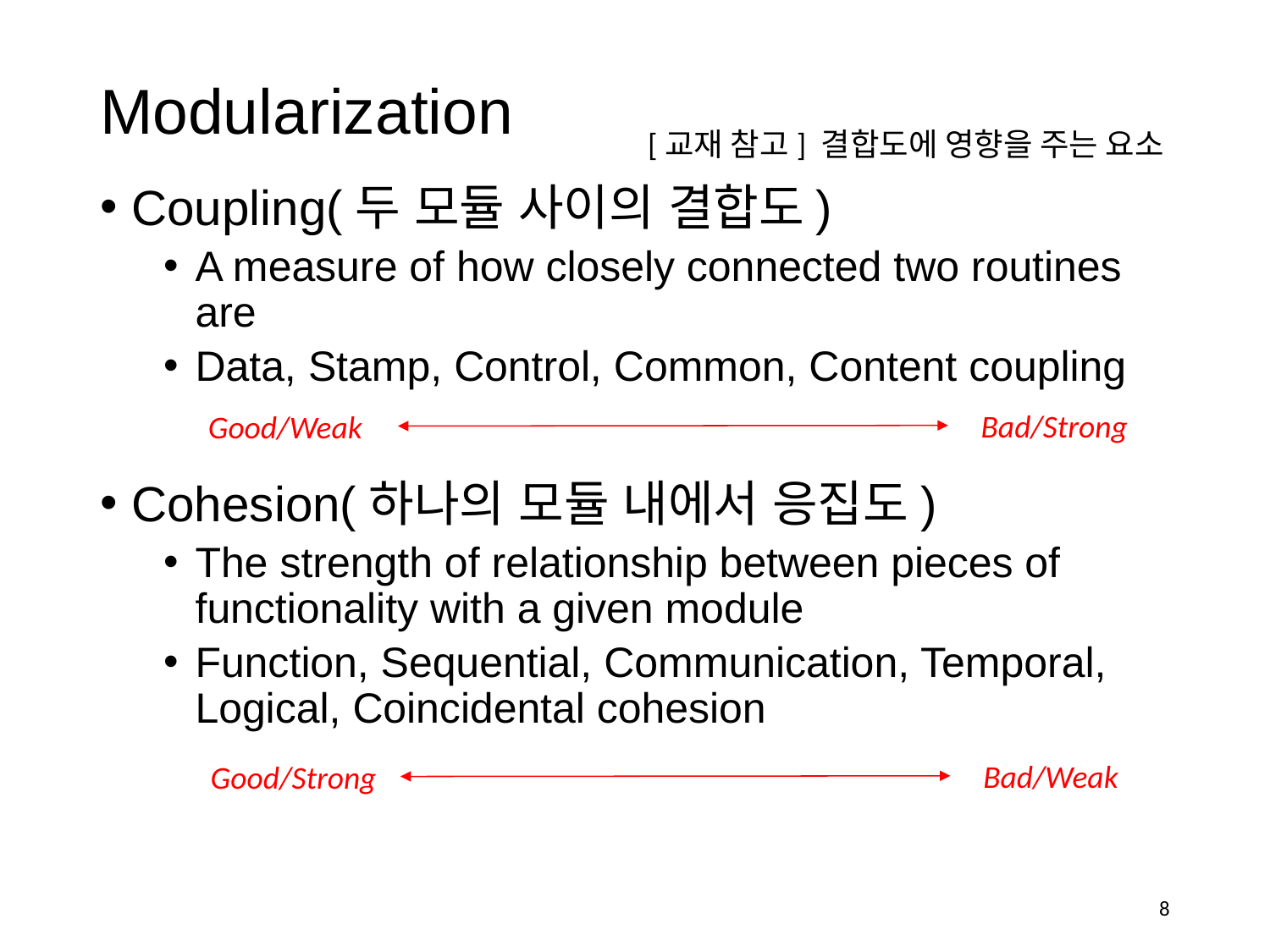

# Modularization
[교재 참고] 결합도에 영향을 주는 요소
Coupling(두 모듈 사이의 결합도)
A measure of how closely connected two routines are
Data, Stamp, Control, Common, Content coupling

Cohesion(하나의 모듈 내에서 응집도)
The strength of relationship between pieces of functionality with a given module
Function, Sequential, Communication, Temporal, Logical, Coincidental cohesion
Bad/Strong
Good/Weak
Bad/Weak
Good/Strong
8